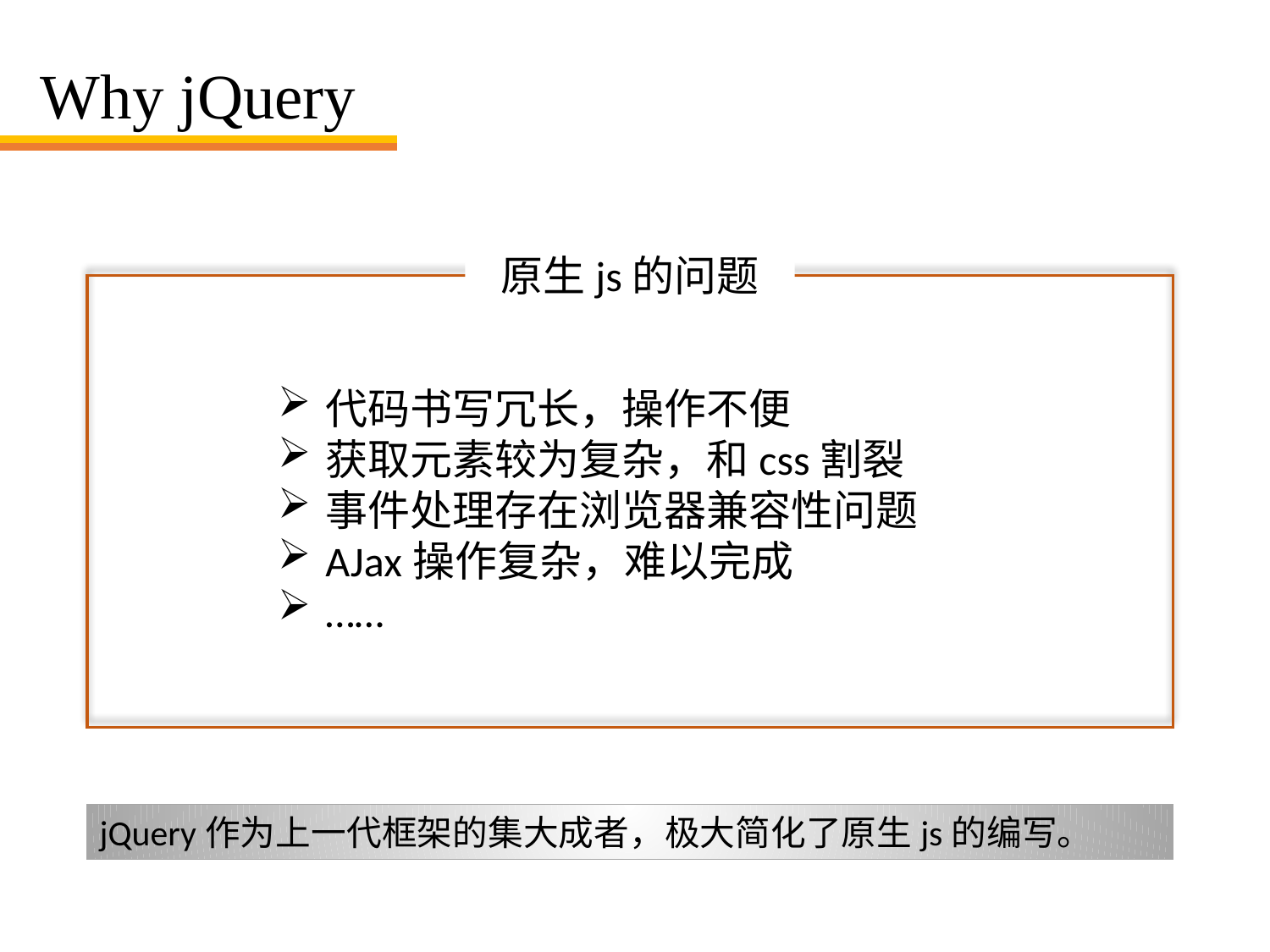

# Why jQuery
原生js的问题

代码书写冗长，操作不便
获取元素较为复杂，和css割裂
事件处理存在浏览器兼容性问题
AJax操作复杂，难以完成
……
jQuery作为上一代框架的集大成者，极大简化了原生js的编写。